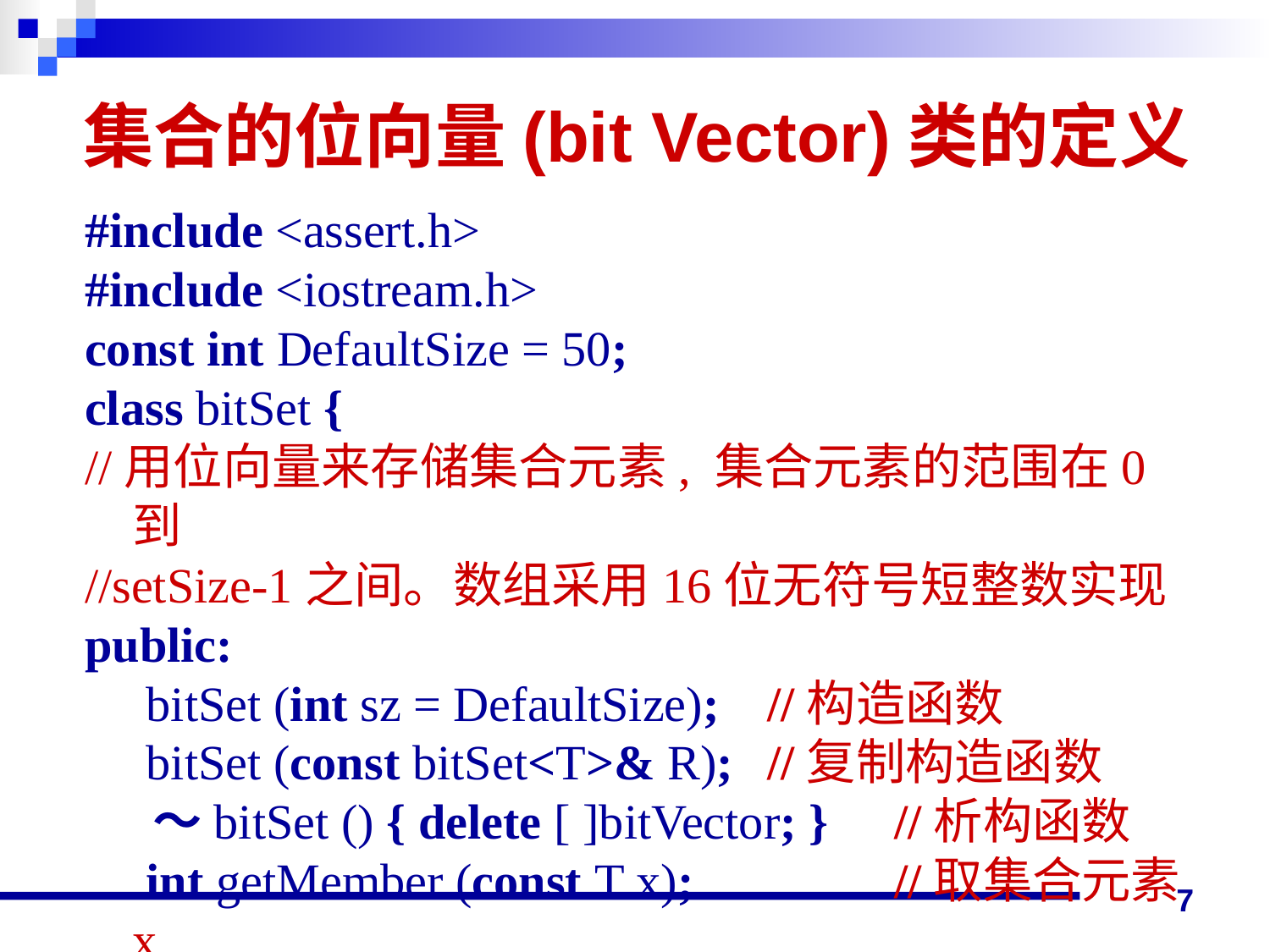

# 集合的位向量(bit Vector)类的定义
#include <assert.h>
#include <iostream.h>
const int DefaultSize = 50;
class bitSet {
//用位向量来存储集合元素, 集合元素的范围在0到
//setSize-1之间。数组采用16位无符号短整数实现
public:
     bitSet (int sz = DefaultSize);	//构造函数
     bitSet (const bitSet<T>& R);	//复制构造函数
     ～bitSet () { delete [ ]bitVector; }	//析构函数
     int getMember (const T x);		//取集合元素x
7